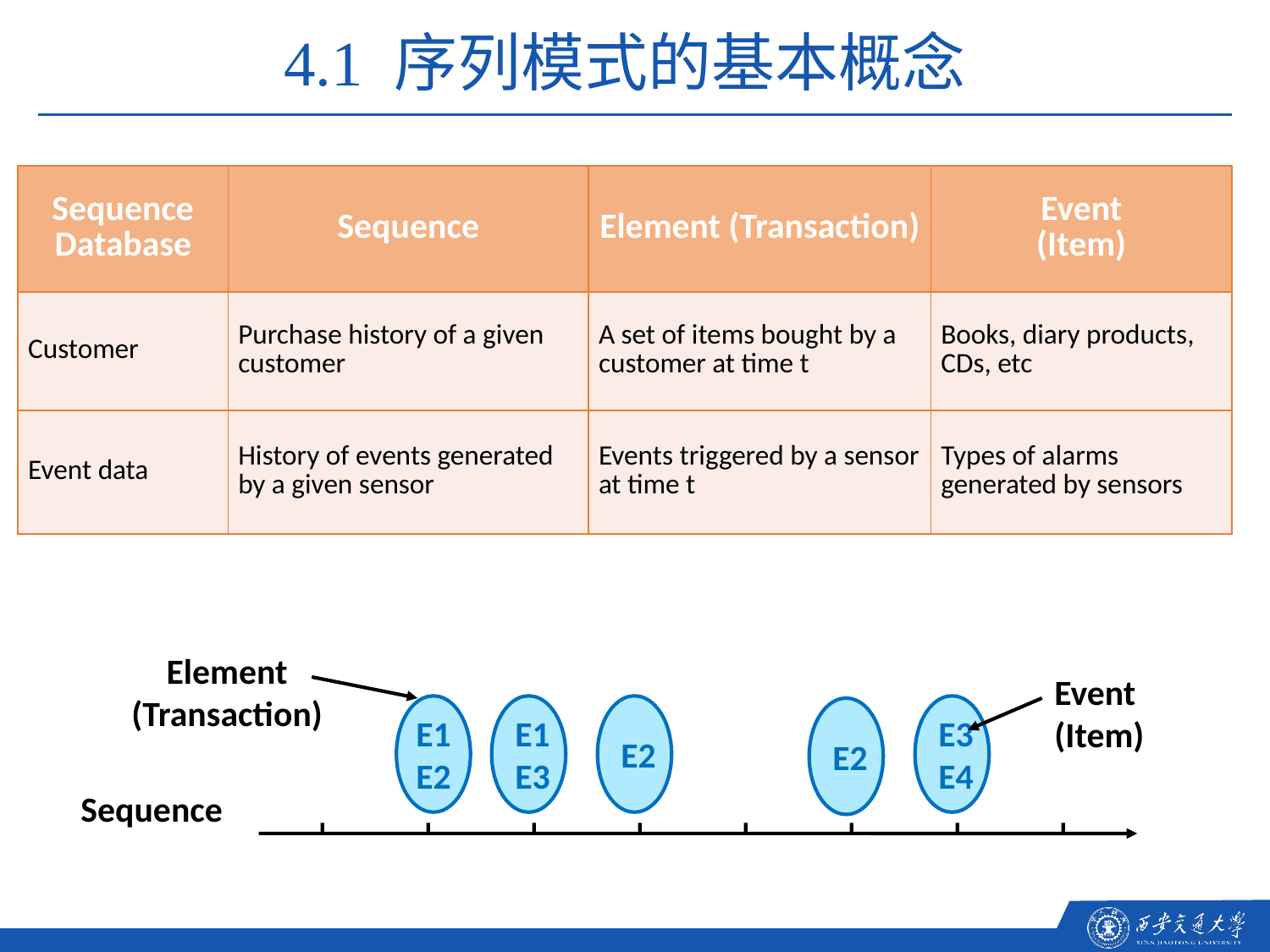

4.1 序列模式的基本概念
| Sequence Database | Sequence | Element (Transaction) | Event (Item) |
| --- | --- | --- | --- |
| Customer | Purchase history of a given customer | A set of items bought by a customer at time t | Books, diary products, CDs, etc |
| Event data | History of events generated by a given sensor | Events triggered by a sensor at time t | Types of alarms generated by sensors |
Element (Transaction)
Event
(Item)

E1
E2
E1
E3
E2
E3
E4
E2

Sequence